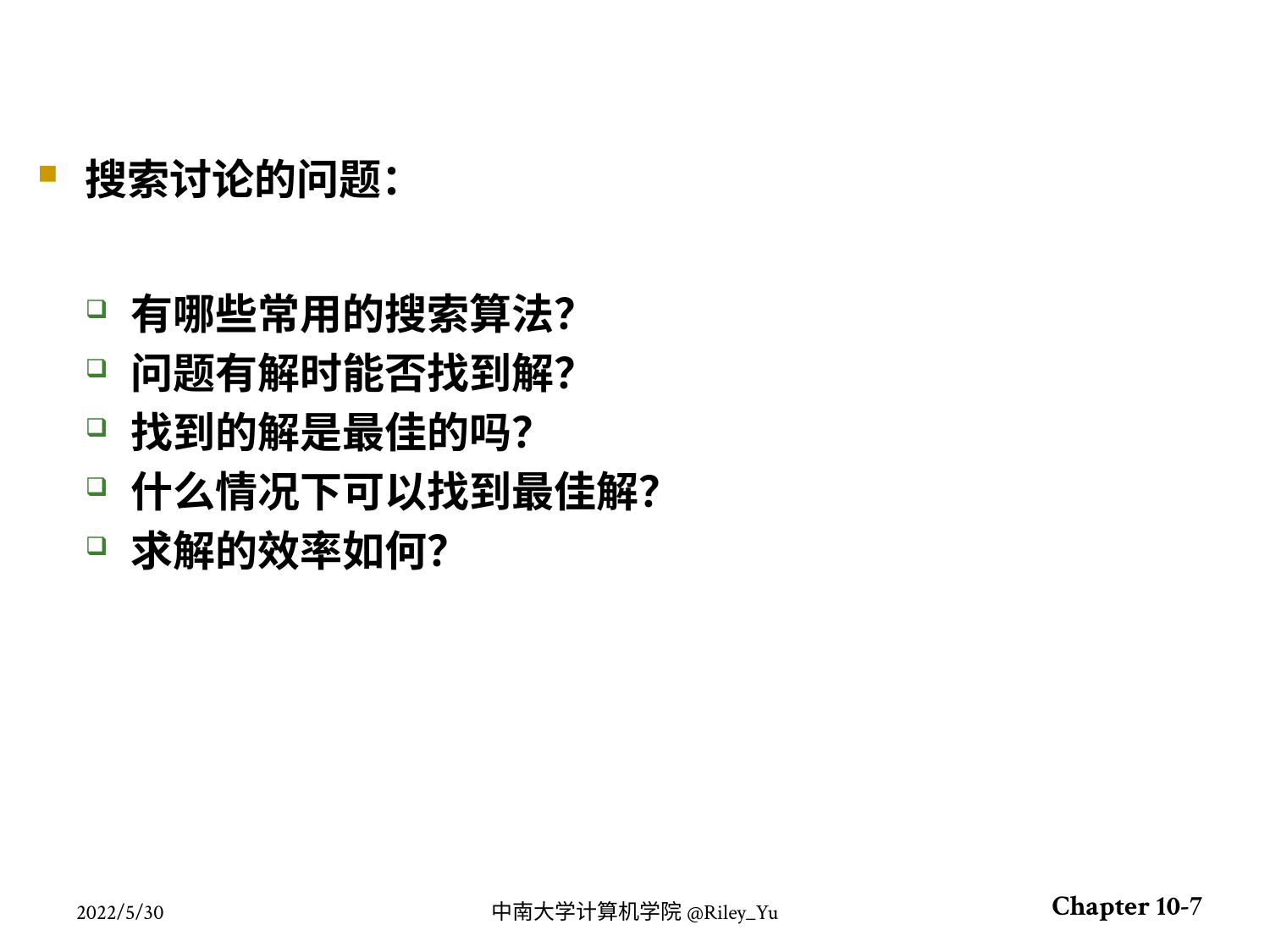

搜索讨论的问题：

有哪些常用的搜索算法？
问题有解时能否找到解？
找到的解是最佳的吗？
什么情况下可以找到最佳解？
求解的效率如何？
Chapter 10-7
2022/5/30
中南大学计算机学院@Riley_Yu